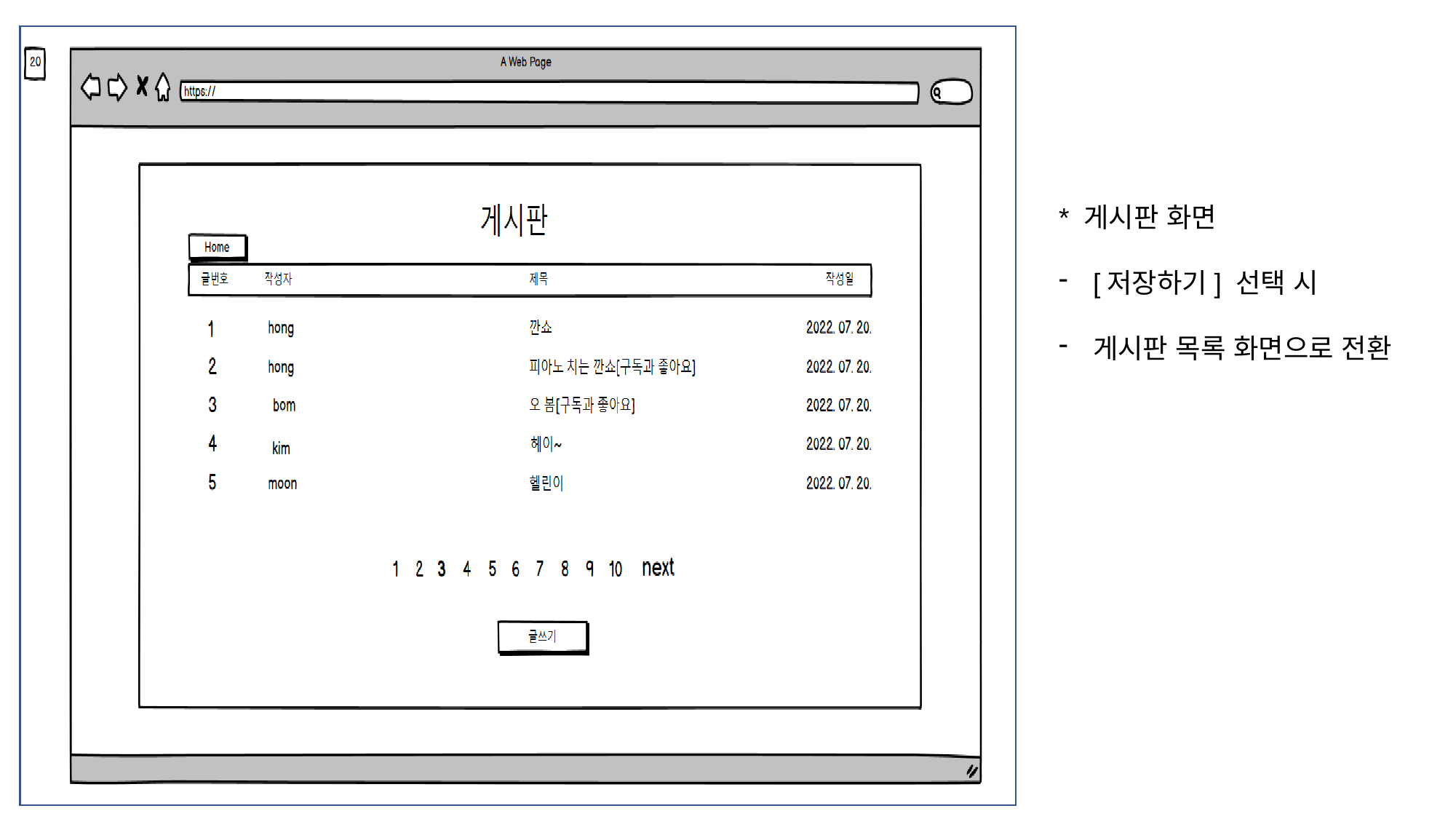

* 게시판 화면

[저장하기] 선택 시

게시판 목록 화면으로 전환